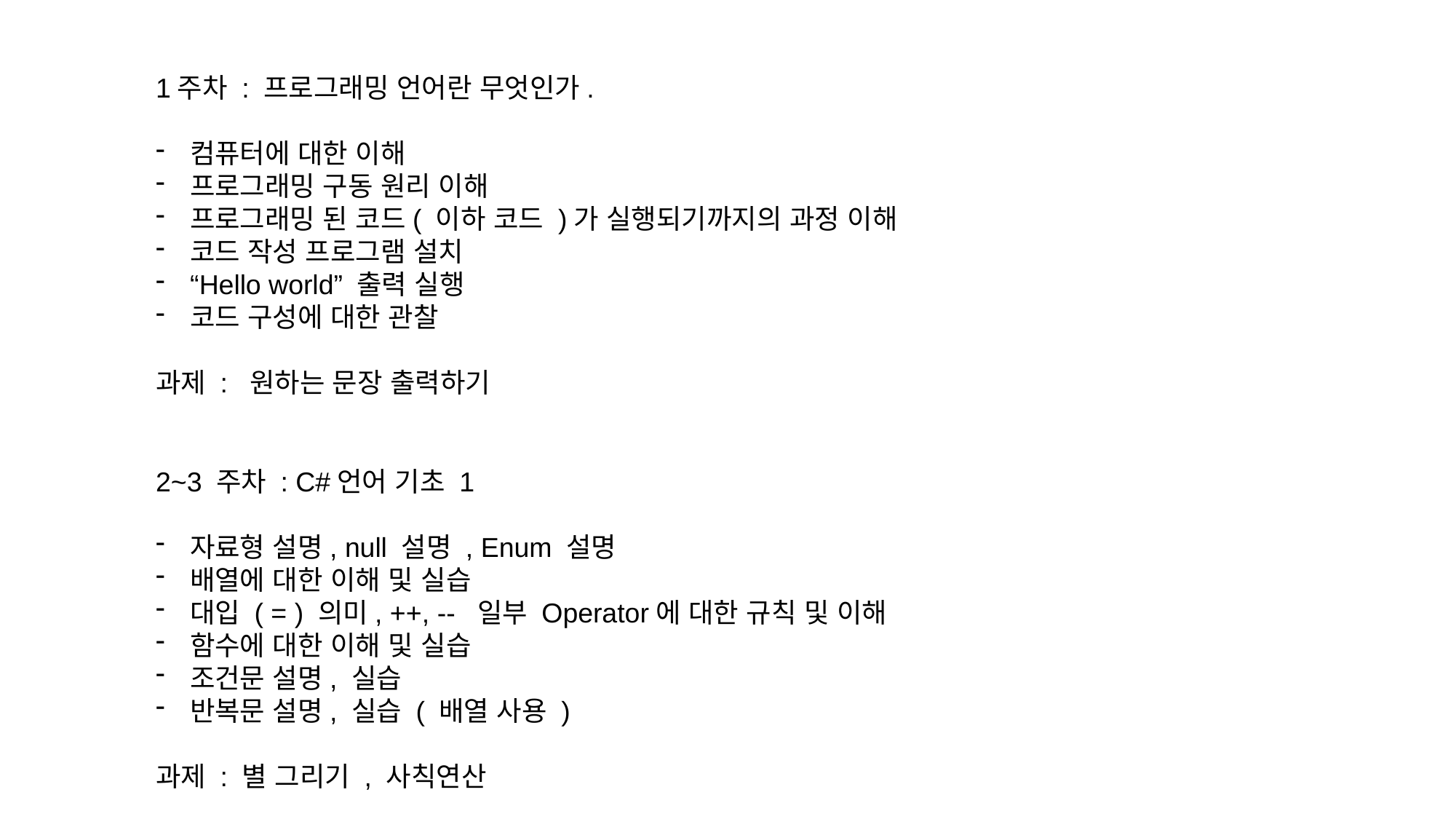

1주차 : 프로그래밍 언어란 무엇인가.

컴퓨터에 대한 이해
프로그래밍 구동 원리 이해
프로그래밍 된 코드( 이하 코드 )가 실행되기까지의 과정 이해
코드 작성 프로그램 설치
“Hello world” 출력 실행
코드 구성에 대한 관찰

과제 :  원하는 문장 출력하기

2~3 주차 : C#언어 기초 1

자료형 설명, null 설명 , Enum 설명
배열에 대한 이해 및 실습
대입 ( = ) 의미, ++, --  일부 Operator에 대한 규칙 및 이해
함수에 대한 이해 및 실습
조건문 설명, 실습
반복문 설명, 실습 ( 배열 사용 )

과제 : 별 그리기 , 사칙연산